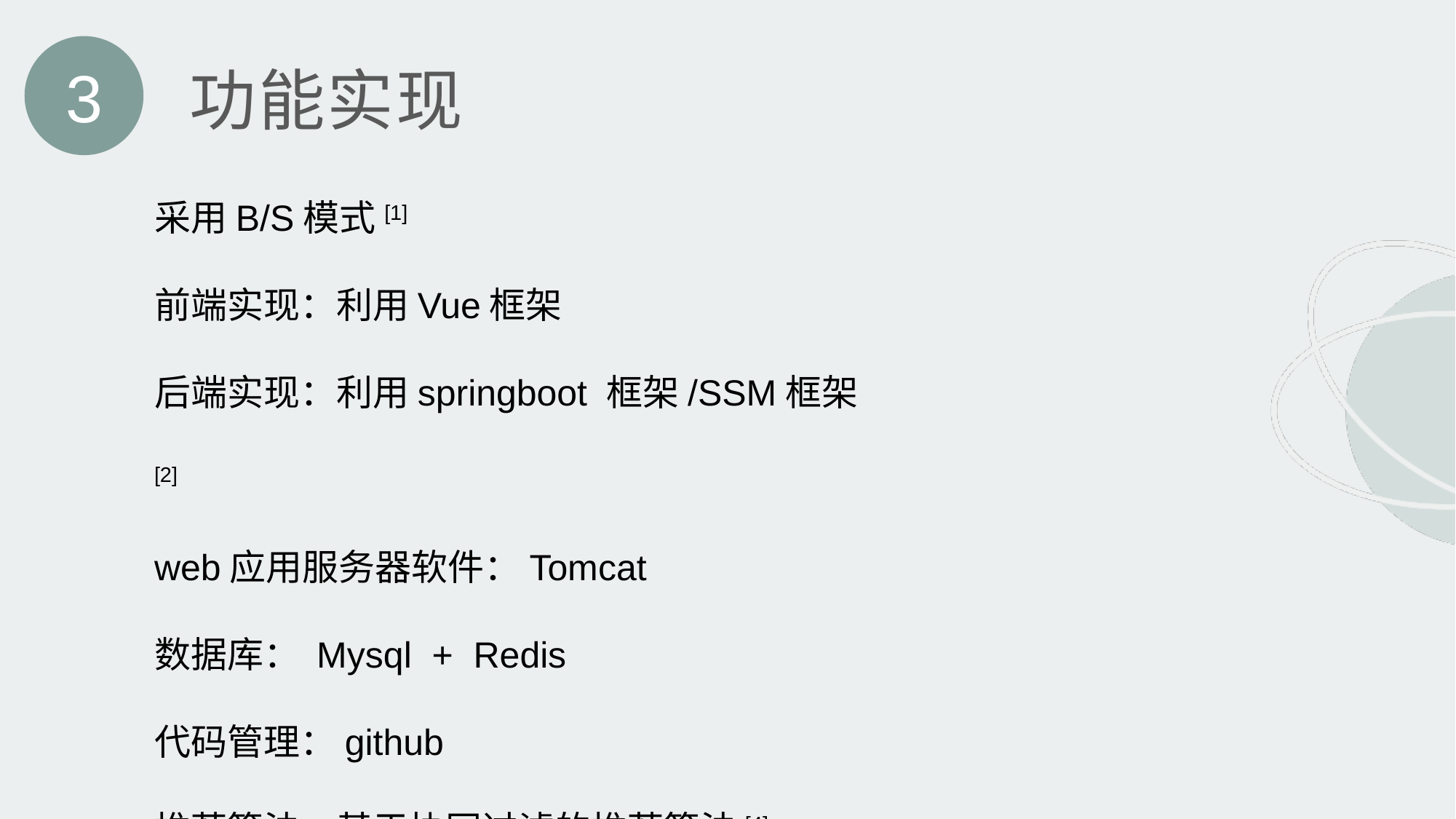

3
功能实现
采用B/S模式[1]
前端实现：利用Vue框架
后端实现：利用springboot 框架/SSM框架 [2]
web应用服务器软件：Tomcat
数据库： Mysql  +  Redis
代码管理：github
推荐算法：基于协同过滤的推荐算法[4]